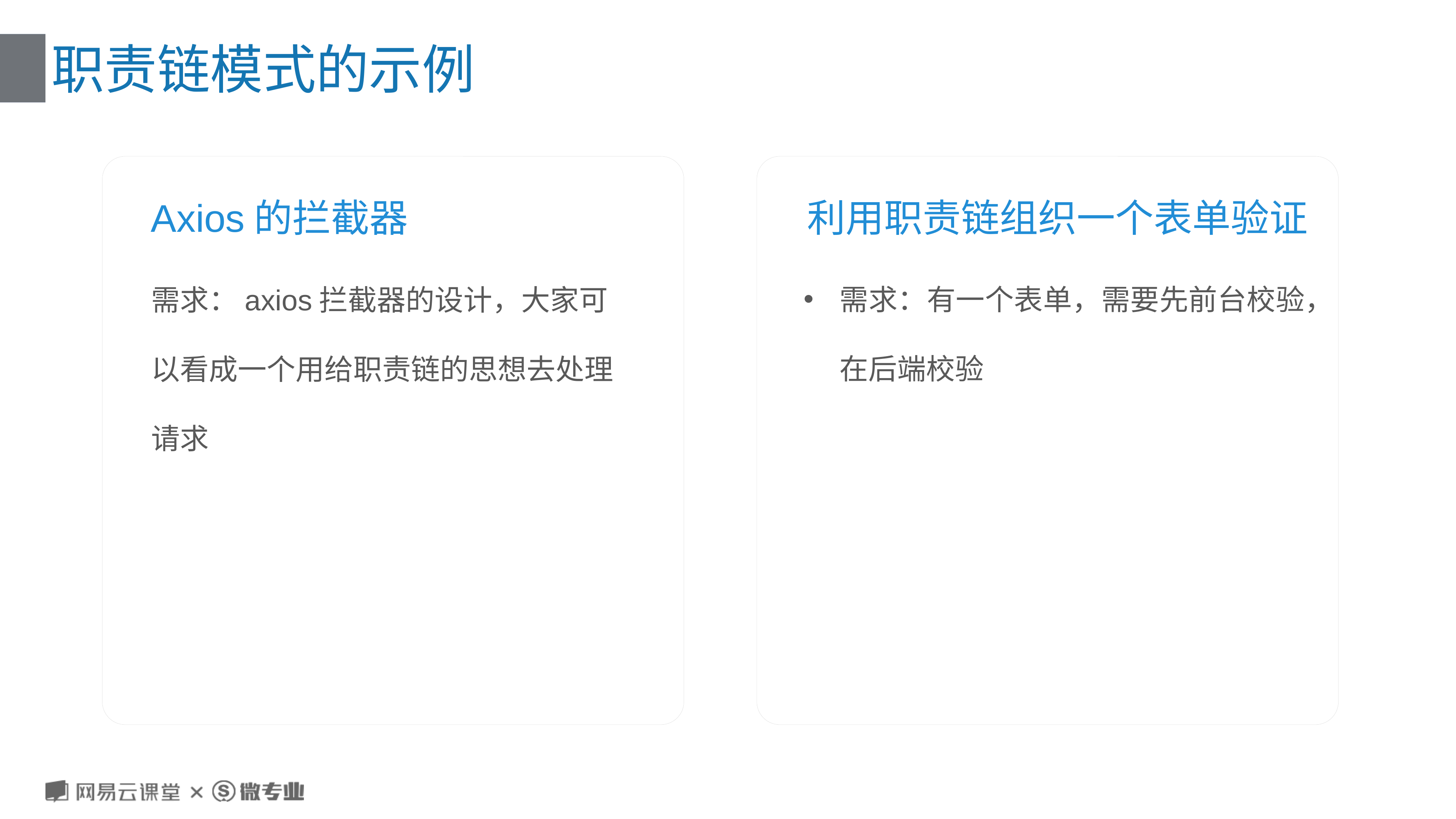

# 职责链模式的示例

Axios的拦截器
利用职责链组织一个表单验证
需求：有一个表单，需要先前台校验，在后端校验
需求：axios拦截器的设计，大家可以看成一个用给职责链的思想去处理请求